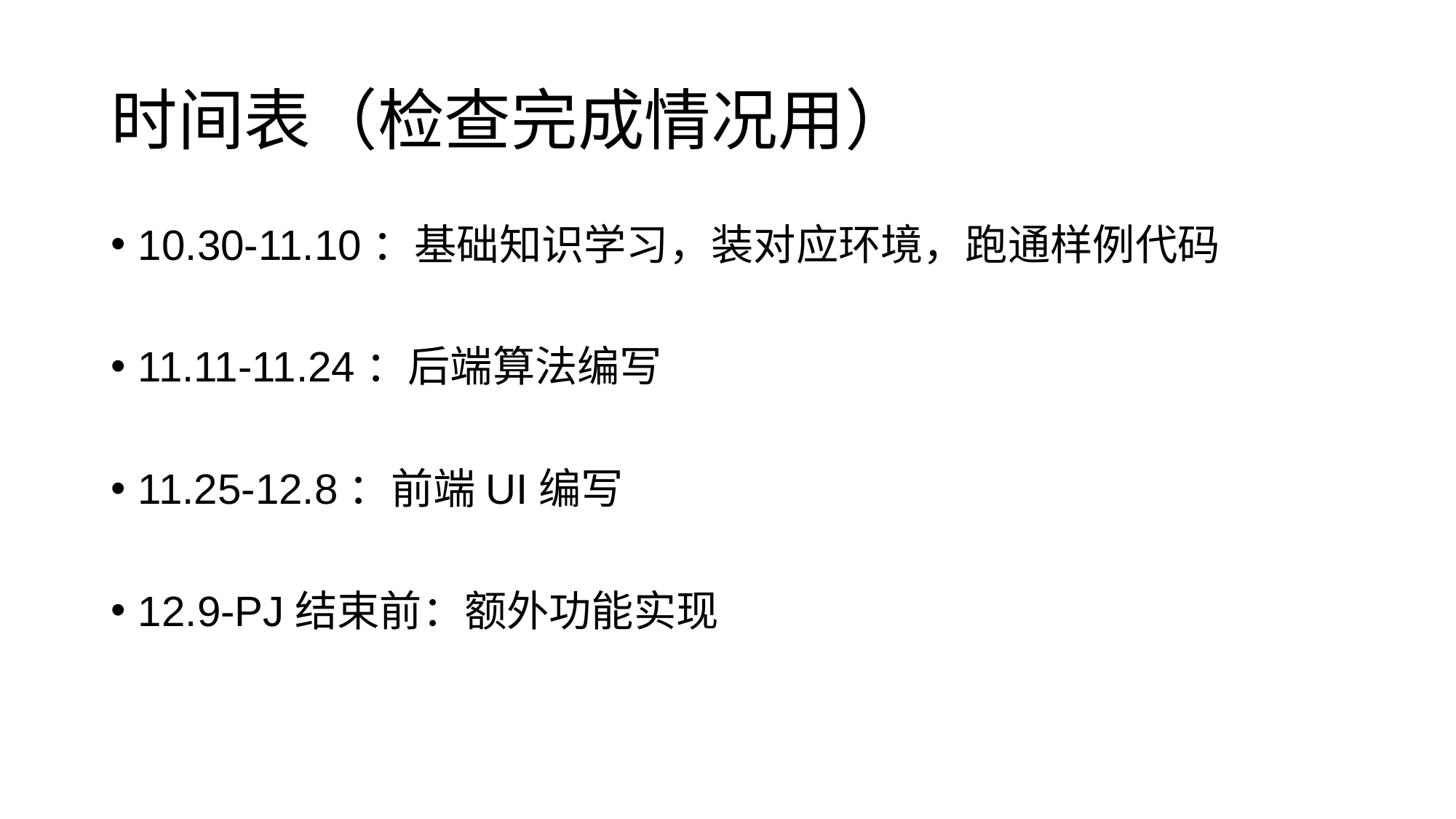

# 时间表（检查完成情况用）
10.30-11.10：基础知识学习，装对应环境，跑通样例代码

11.11-11.24：后端算法编写

11.25-12.8：前端UI编写

12.9-PJ结束前：额外功能实现